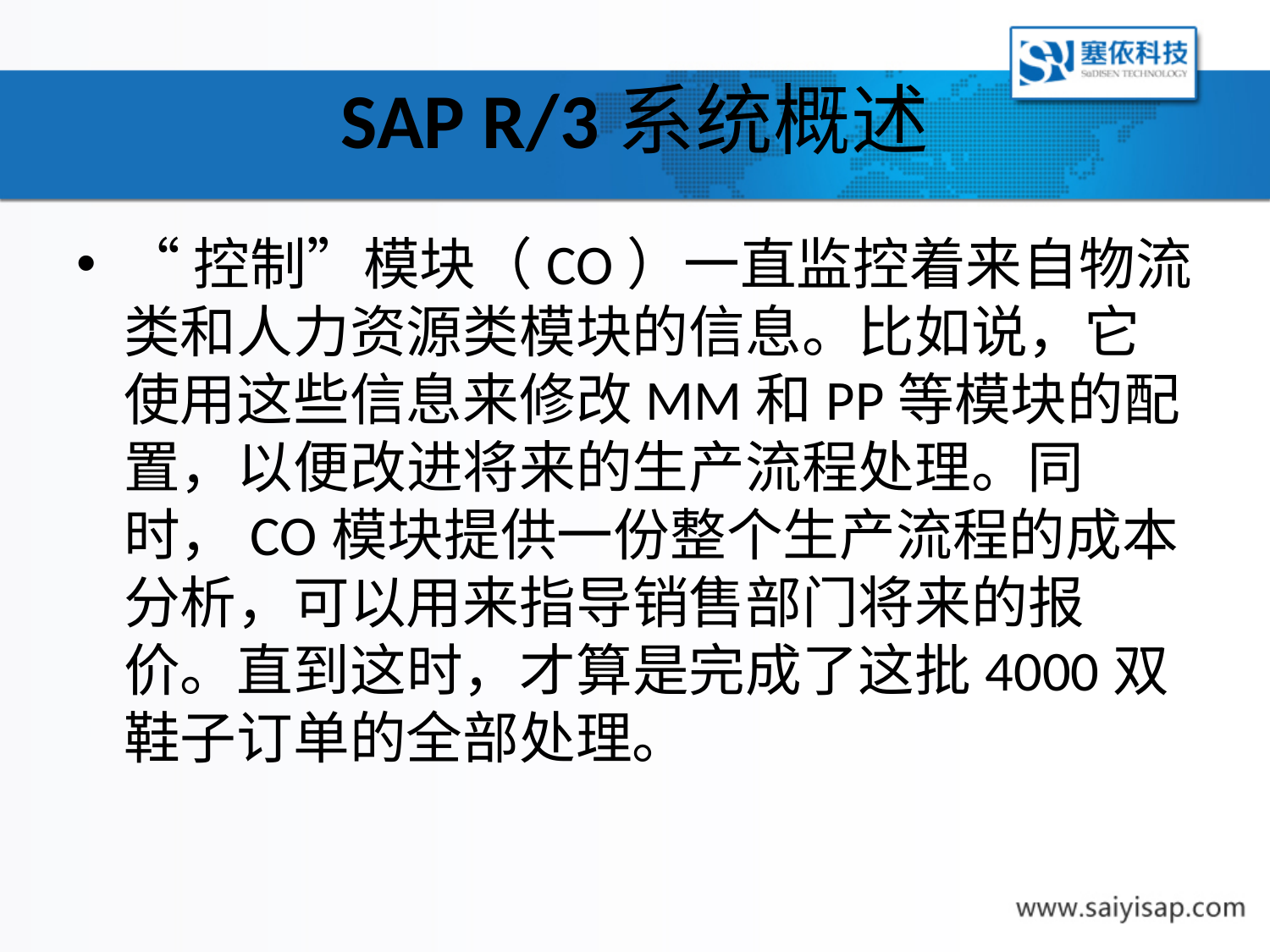

# SAP R/3系统概述
“控制”模块（CO）一直监控着来自物流类和人力资源类模块的信息。比如说，它使用这些信息来修改MM和PP等模块的配置，以便改进将来的生产流程处理。同时，CO模块提供一份整个生产流程的成本分析，可以用来指导销售部门将来的报价。直到这时，才算是完成了这批4000双鞋子订单的全部处理。